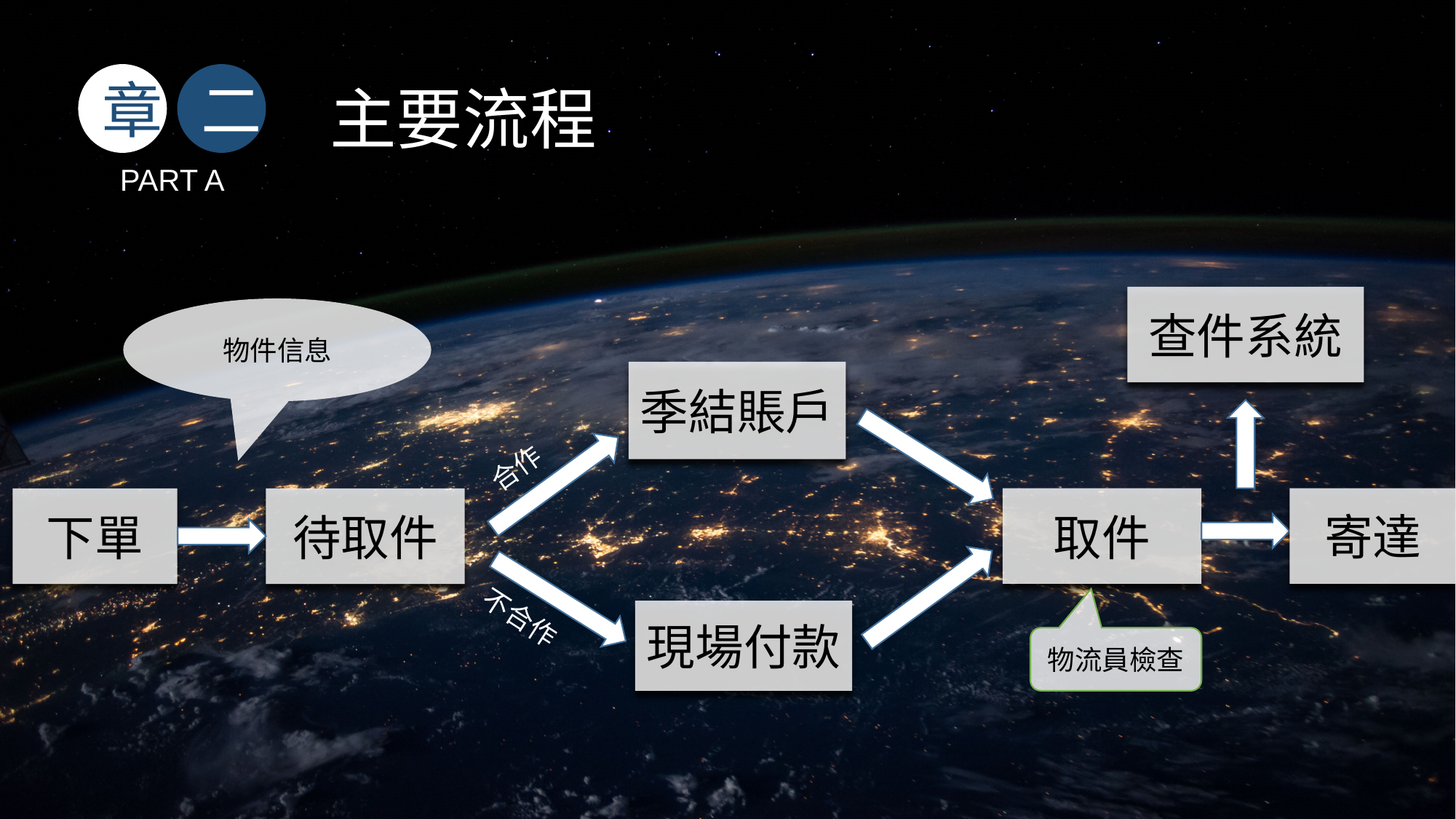

章
二
主要流程
PART A
查件系統
物件信息
季結賬戶

寄達
取件
下單
待取件

現場付款
不合作
物流員檢查
合作